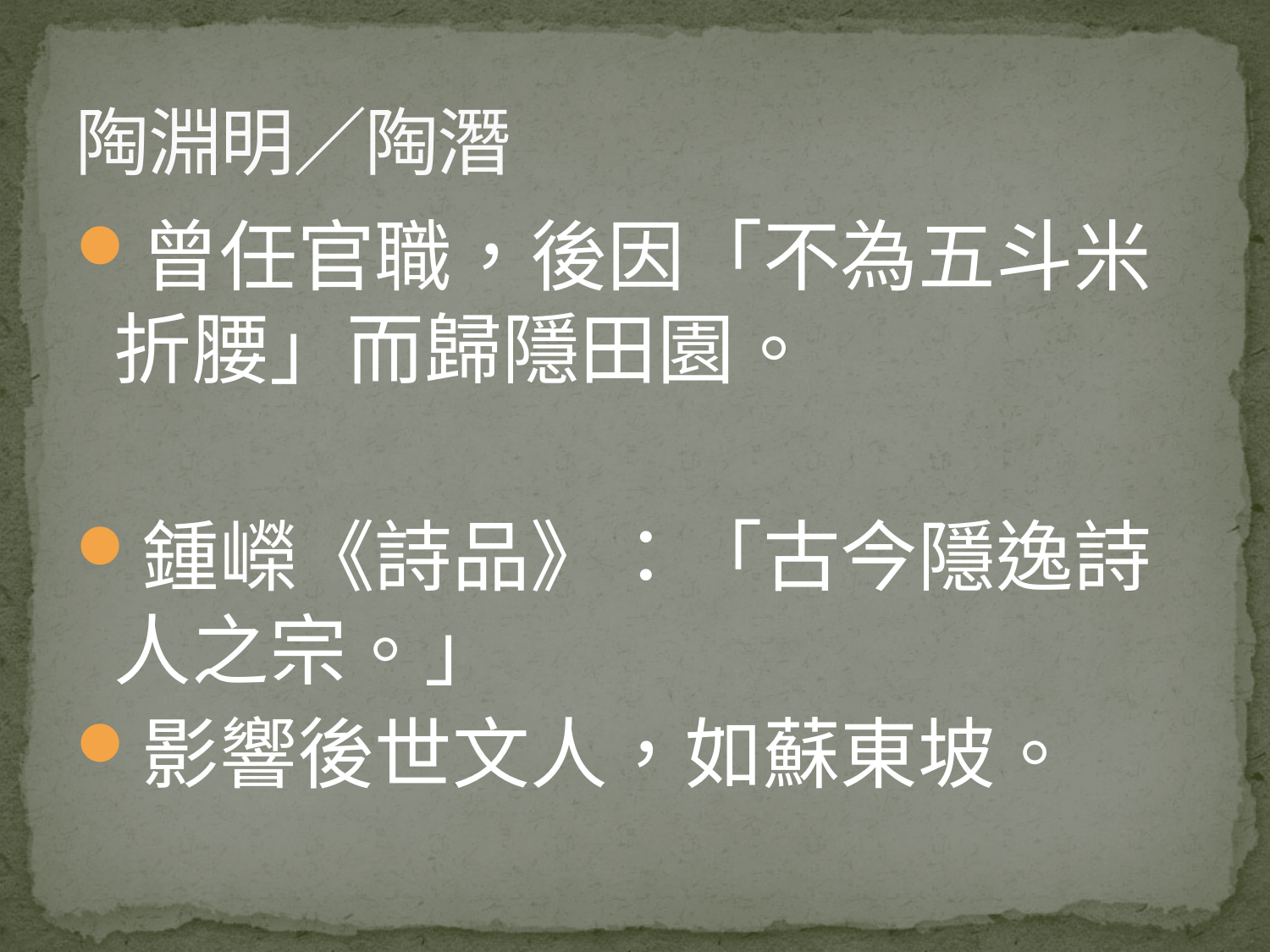

# 陶淵明／陶潛
曾任官職，後因「不為五斗米折腰」而歸隱田園。

鍾嶸《詩品》：「古今隱逸詩人之宗。」
影響後世文人，如蘇東坡。